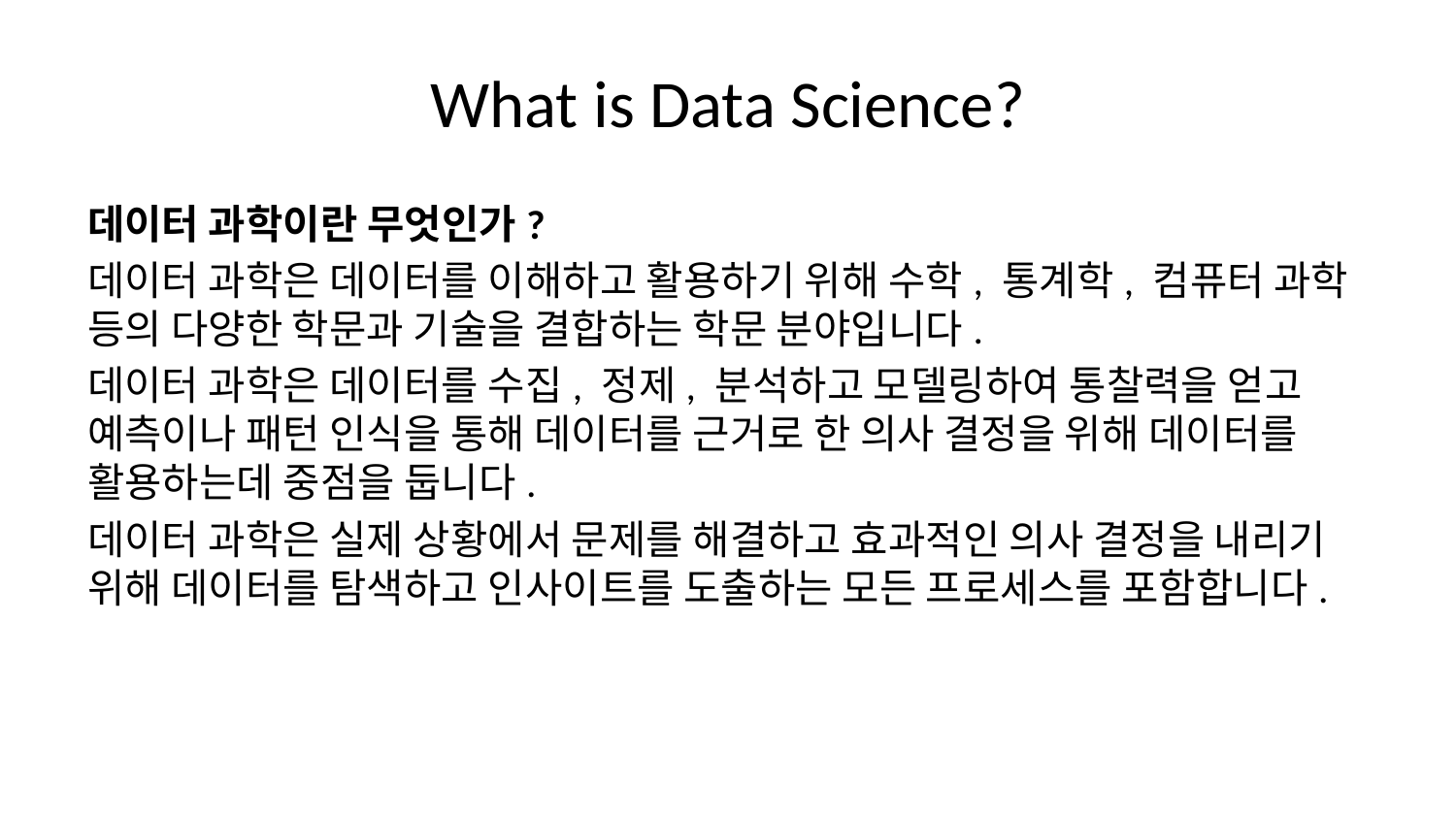

# What is Data Science?
데이터 과학이란 무엇인가?
데이터 과학은 데이터를 이해하고 활용하기 위해 수학, 통계학, 컴퓨터 과학 등의 다양한 학문과 기술을 결합하는 학문 분야입니다.
데이터 과학은 데이터를 수집, 정제, 분석하고 모델링하여 통찰력을 얻고 예측이나 패턴 인식을 통해 데이터를 근거로 한 의사 결정을 위해 데이터를 활용하는데 중점을 둡니다.
데이터 과학은 실제 상황에서 문제를 해결하고 효과적인 의사 결정을 내리기 위해 데이터를 탐색하고 인사이트를 도출하는 모든 프로세스를 포함합니다.